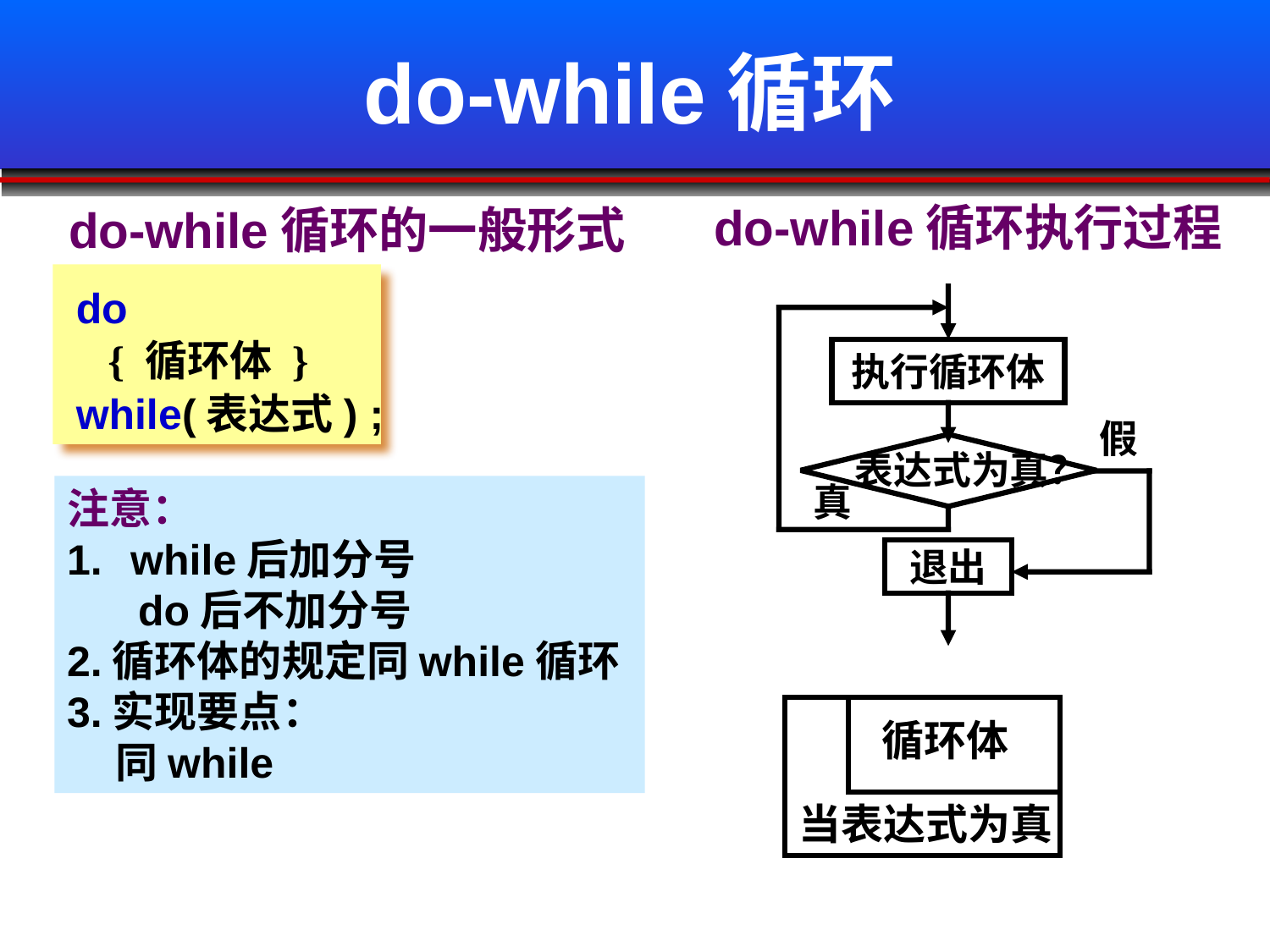

do-while循环
 do-while循环执行过程
 do-while循环的一般形式

do

{ 循环体 }
执行循环体
while(表达式) ;

假

表达式为真？

注意：
while后加分号
      do后不加分号
2.循环体的规定同while循环
3.实现要点：
    同while
真

退出

循环体
当表达式为真